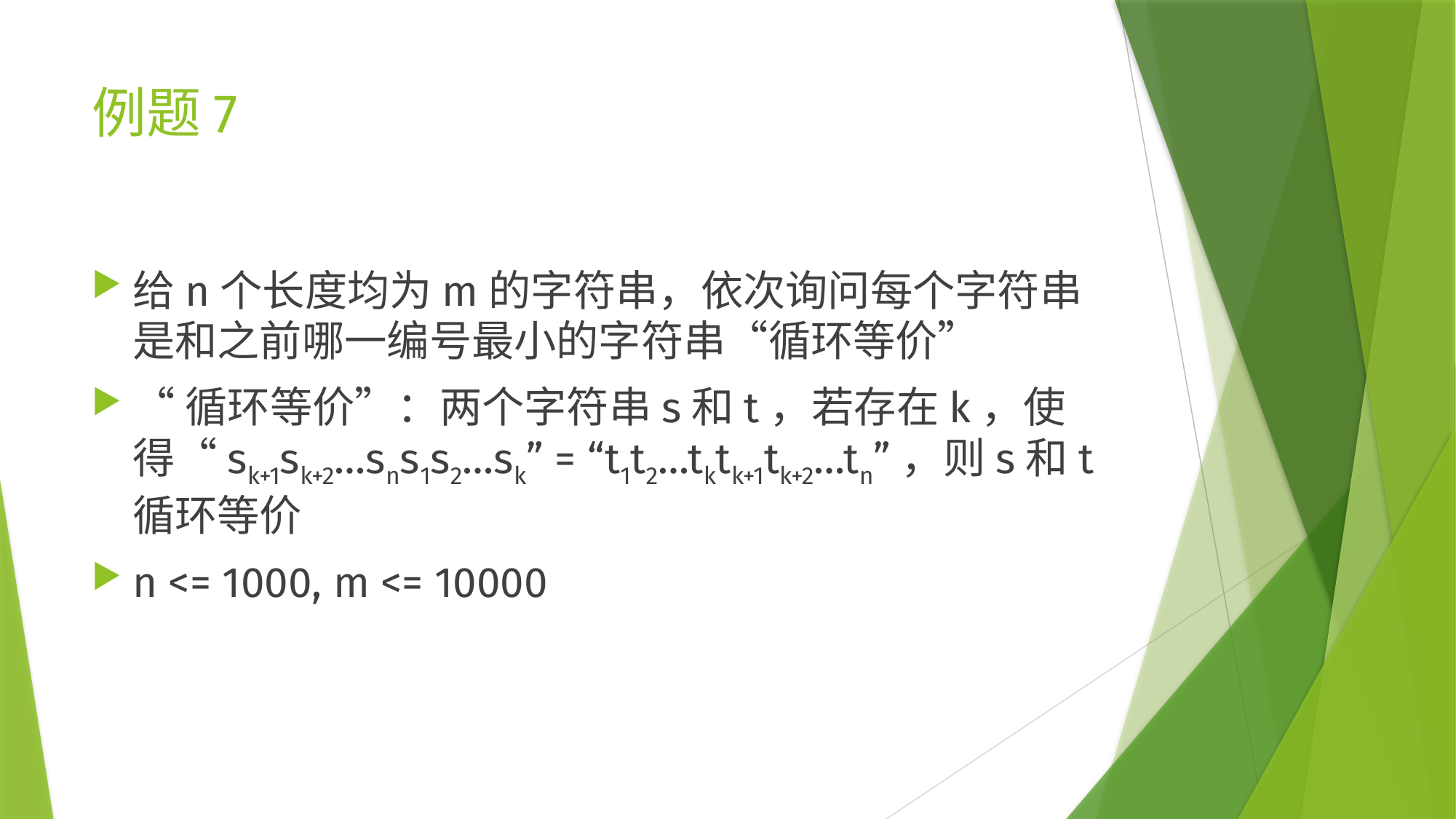

# 例题7
给n个长度均为m的字符串，依次询问每个字符串是和之前哪一编号最小的字符串“循环等价”
“循环等价”：两个字符串s和t，若存在k，使得“sk+1sk+2…sns1s2…sk” = “t1t2…tktk+1tk+2…tn”，则s和t循环等价
n <= 1000, m <= 10000